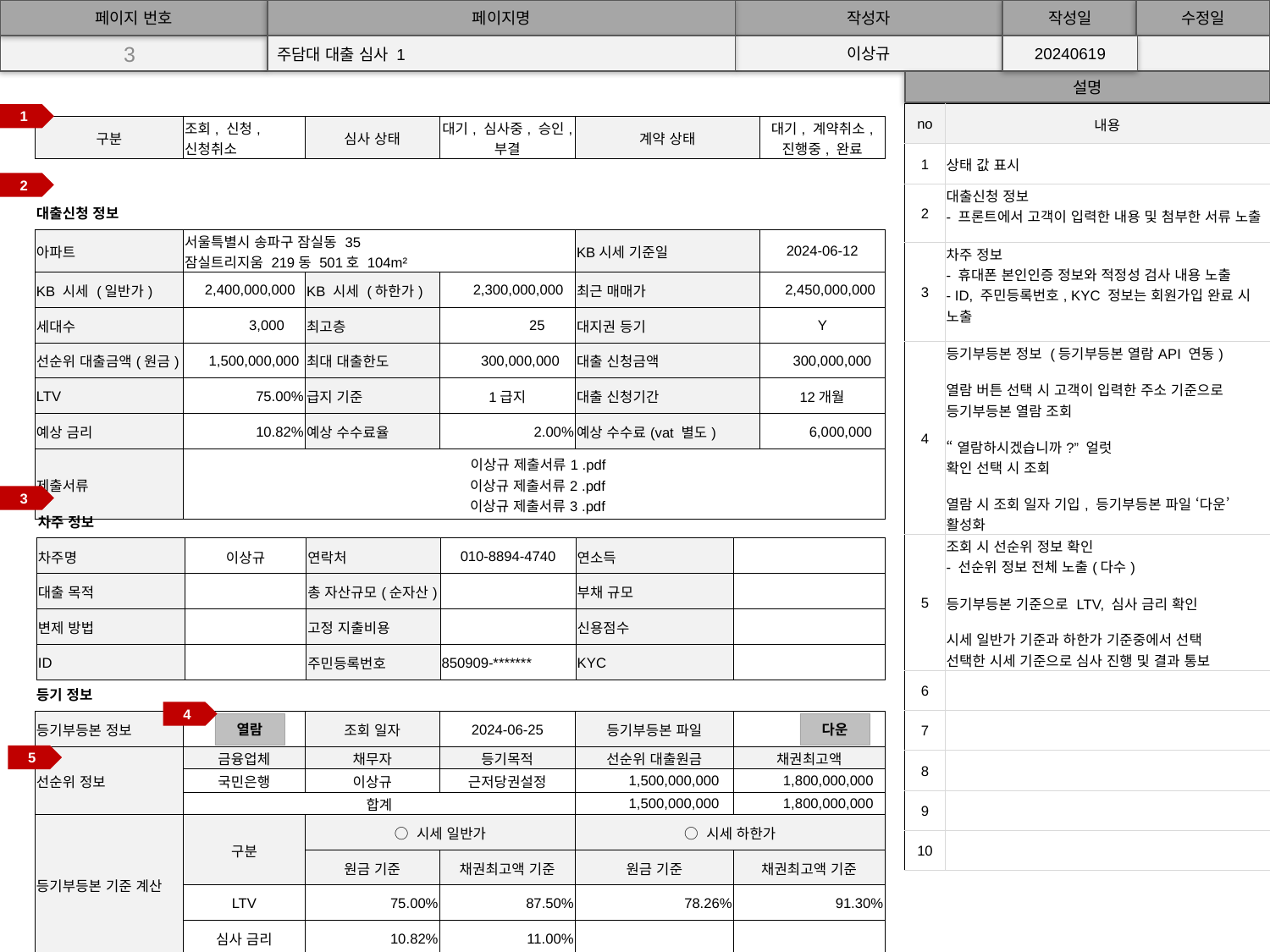

페이지 번호
페이지명
작성자
작성일
수정일

이상규

3
20240619
주담대 대출 심사 1
설명
| no | 내용 |
| --- | --- |
| 1 | 상태 값 표시 |
| 2 | 대출신청 정보 - 프론트에서 고객이 입력한 내용 및 첨부한 서류 노출 |
| 3 | 차주 정보 - 휴대폰 본인인증 정보와 적정성 검사 내용 노출 - ID, 주민등록번호, KYC 정보는 회원가입 완료 시 노출 |
| 4 | 등기부등본 정보 (등기부등본 열람API 연동) 열람 버튼 선택 시 고객이 입력한 주소 기준으로 등기부등본 열람 조회 “열람하시겠습니까?” 얼럿 확인 선택 시 조회 열람 시 조회 일자 기입, 등기부등본 파일 ‘다운’ 활성화 |
| 5 | 조회 시 선순위 정보 확인 - 선순위 정보 전체 노출(다수) 등기부등본 기준으로 LTV, 심사 금리 확인 시세 일반가 기준과 하한가 기준중에서 선택 선택한 시세 기준으로 심사 진행 및 결과 통보 |
| 6 |  |
| 7 |  |
| 8 |  |
| 9 |  |
| 10 |  |
1
| 구분 | 조회, 신청, 신청취소 | 심사 상태 | 대기, 심사중, 승인, 부결 | 계약 상태 | 대기, 계약취소, 진행중, 완료 |
| --- | --- | --- | --- | --- | --- |
|  |  |  |  |  |  |
| 대출신청 정보 |  |  |  |  |  |
| 아파트 | 서울특별시 송파구 잠실동 35 잠실트리지움 219동 501호 104m² |  |  | KB시세 기준일 | 2024-06-12 |
| KB 시세 (일반가) | 2,400,000,000 | KB 시세 (하한가) | 2,300,000,000 | 최근 매매가 | 2,450,000,000 |
| 세대수 | 3,000 | 최고층 | 25 | 대지권 등기 | Y |
| 선순위 대출금액(원금) | 1,500,000,000 | 최대 대출한도 | 300,000,000 | 대출 신청금액 | 300,000,000 |
| LTV | 75.00% | 급지 기준 | 1급지 | 대출 신청기간 | 12개월 |
| 예상 금리 | 10.82% | 예상 수수료율 | 2.00% | 예상 수수료(vat 별도) | 6,000,000 |
| 제출서류 | 이상규 제출서류1 .pdf 이상규 제출서류2 .pdf 이상규 제출서류3 .pdf |  |  |  |  |
2
3
| 차주 정보 |  |  |  |  |  |
| --- | --- | --- | --- | --- | --- |
| 차주명 | 이상규 | 연락처 | 010-8894-4740 | 연소득 |  |
| 대출 목적 |  | 총 자산규모(순자산) |  | 부채 규모 |  |
| 변제 방법 |  | 고정 지출비용 |  | 신용점수 |  |
| ID |  | 주민등록번호 | 850909-\*\*\*\*\*\*\* | KYC |  |
| 등기 정보 |  |  |  |  |  |
| --- | --- | --- | --- | --- | --- |
| 등기부등본 정보 |  | 조회 일자 | 2024-06-25 | 등기부등본 파일 |  |
| 선순위 정보 | 금융업체 | 채무자 | 등기목적 | 선순위 대출원금 | 채권최고액 |
|  | 국민은행 | 이상규 | 근저당권설정 | 1,500,000,000 | 1,800,000,000 |
|  | 합계 |  |  | 1,500,000,000 | 1,800,000,000 |
| 등기부등본 기준 계산 | 구분 | ○ 시세 일반가 |  | ○ 시세 하한가 |  |
|  |  | 원금 기준 | 채권최고액 기준 | 원금 기준 | 채권최고액 기준 |
|  | LTV | 75.00% | 87.50% | 78.26% | 91.30% |
|  | 심사 금리 | 10.82% | 11.00% |  |  |
4
열람
다운
5